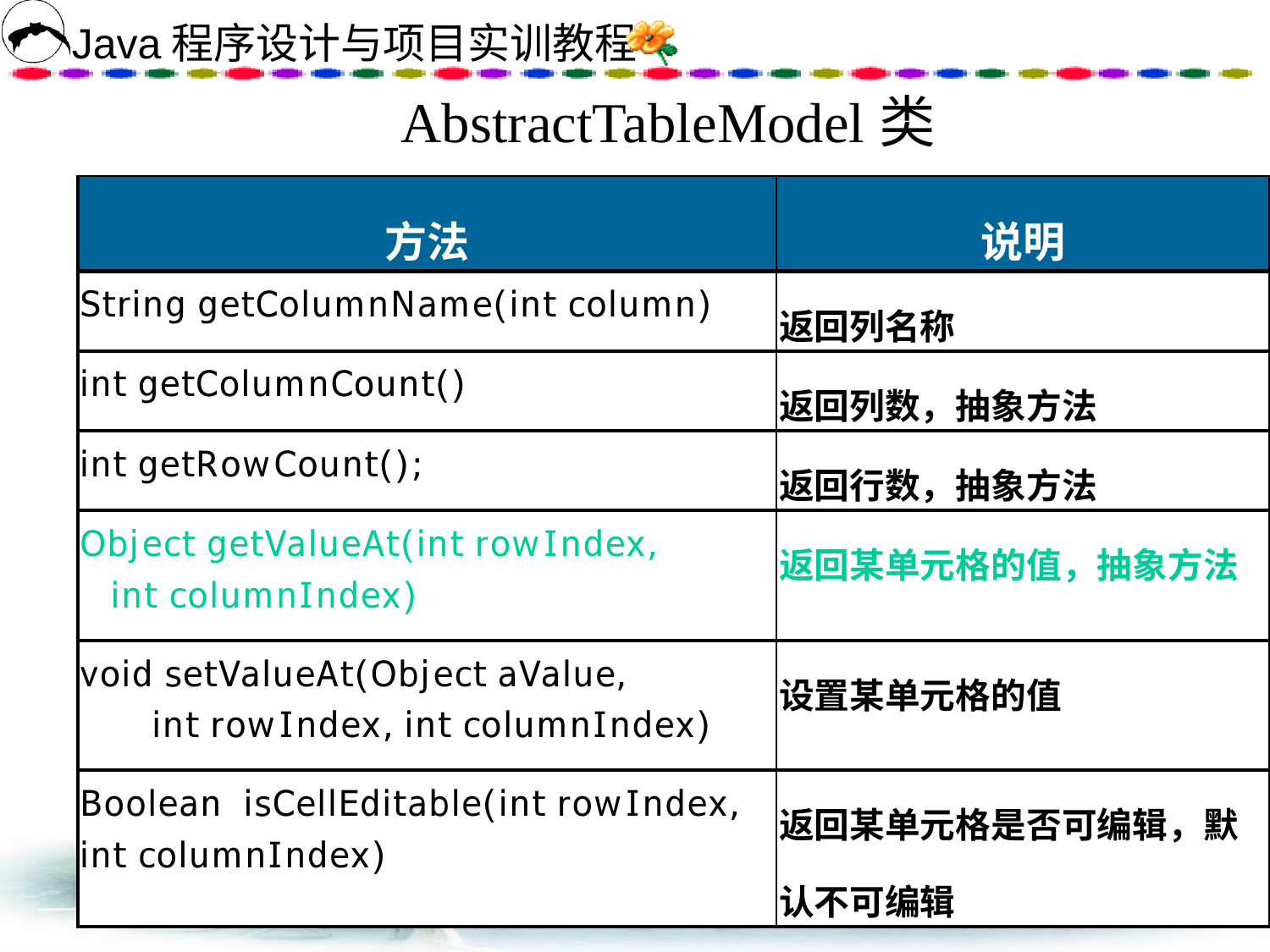

# AbstractTableModel类
| 方法 | 说明 |
| --- | --- |
| String getColumnName(int column) | 返回列名称 |
| int getColumnCount() | 返回列数，抽象方法 |
| int getRowCount(); | 返回行数，抽象方法 |
| Object getValueAt(int rowIndex, int columnIndex) | 返回某单元格的值，抽象方法 |
| void setValueAt(Object aValue, int rowIndex, int columnIndex) | 设置某单元格的值 |
| Boolean isCellEditable(int rowIndex, int columnIndex) | 返回某单元格是否可编辑，默认不可编辑 |
NCEPU